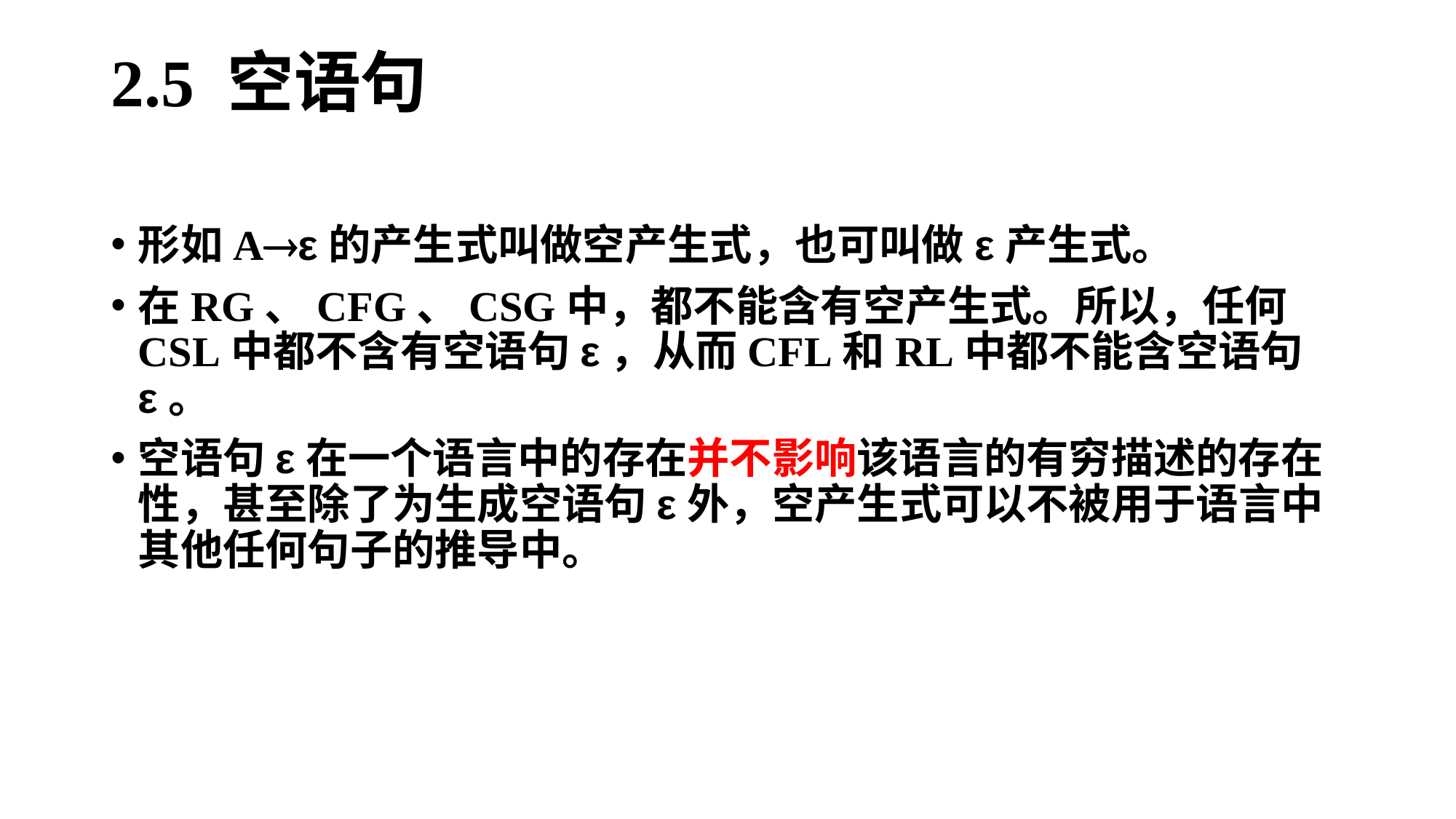

# 2.5 空语句
形如A→ε的产生式叫做空产生式，也可叫做ε产生式。
在RG、CFG、CSG中，都不能含有空产生式。所以，任何CSL中都不含有空语句ε，从而CFL和RL中都不能含空语句ε。
空语句ε在一个语言中的存在并不影响该语言的有穷描述的存在性，甚至除了为生成空语句ε外，空产生式可以不被用于语言中其他任何句子的推导中。
1